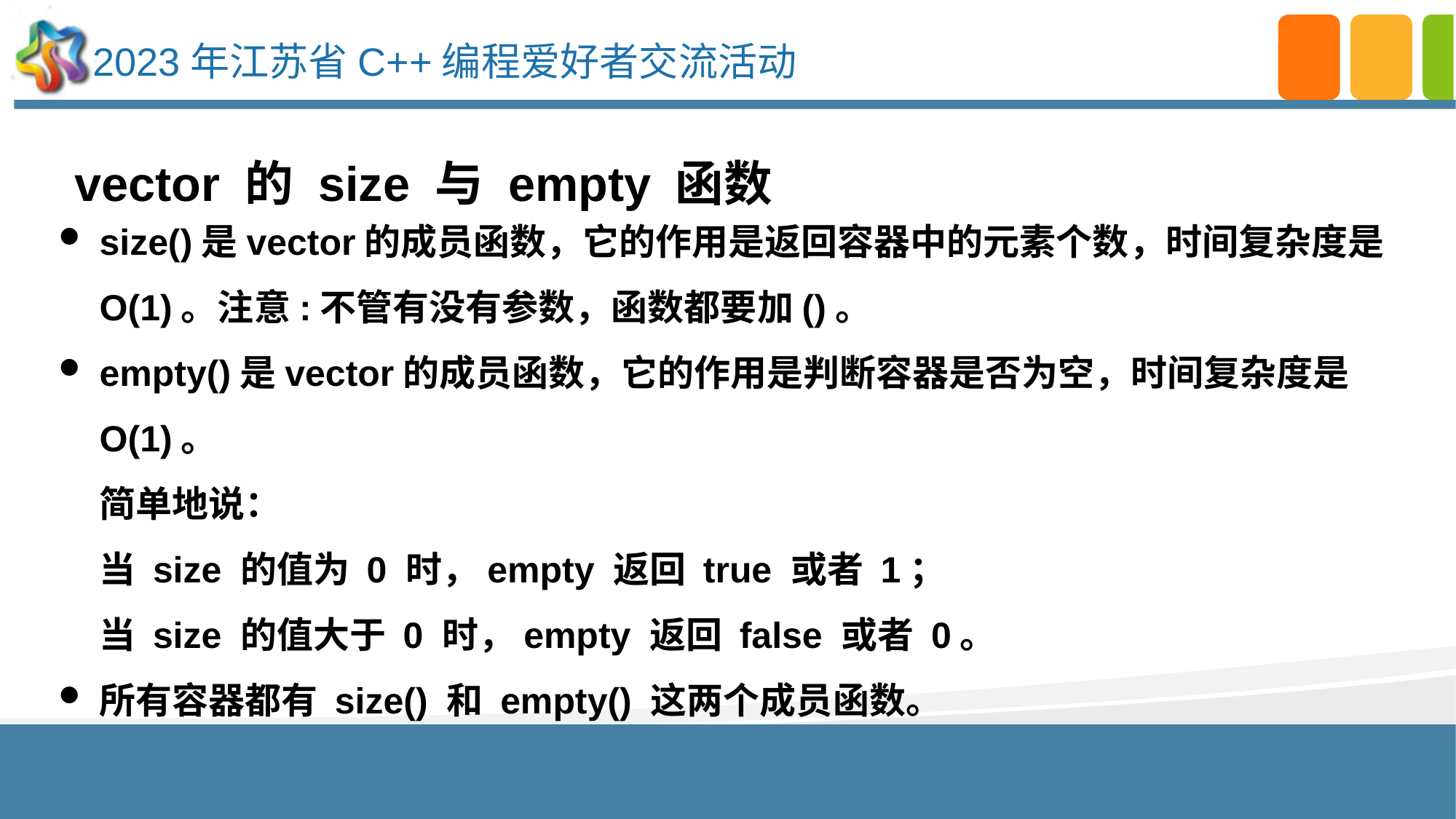

vector 的 size 与 empty 函数
size()是vector的成员函数，它的作用是返回容器中的元素个数，时间复杂度是O(1)。注意:不管有没有参数，函数都要加()。
empty()是vector的成员函数，它的作用是判断容器是否为空，时间复杂度是O(1)。
简单地说：
当 size 的值为 0 时，empty 返回 true 或者 1；
当 size 的值大于 0 时，empty 返回 false 或者 0。
所有容器都有 size() 和 empty() 这两个成员函数。